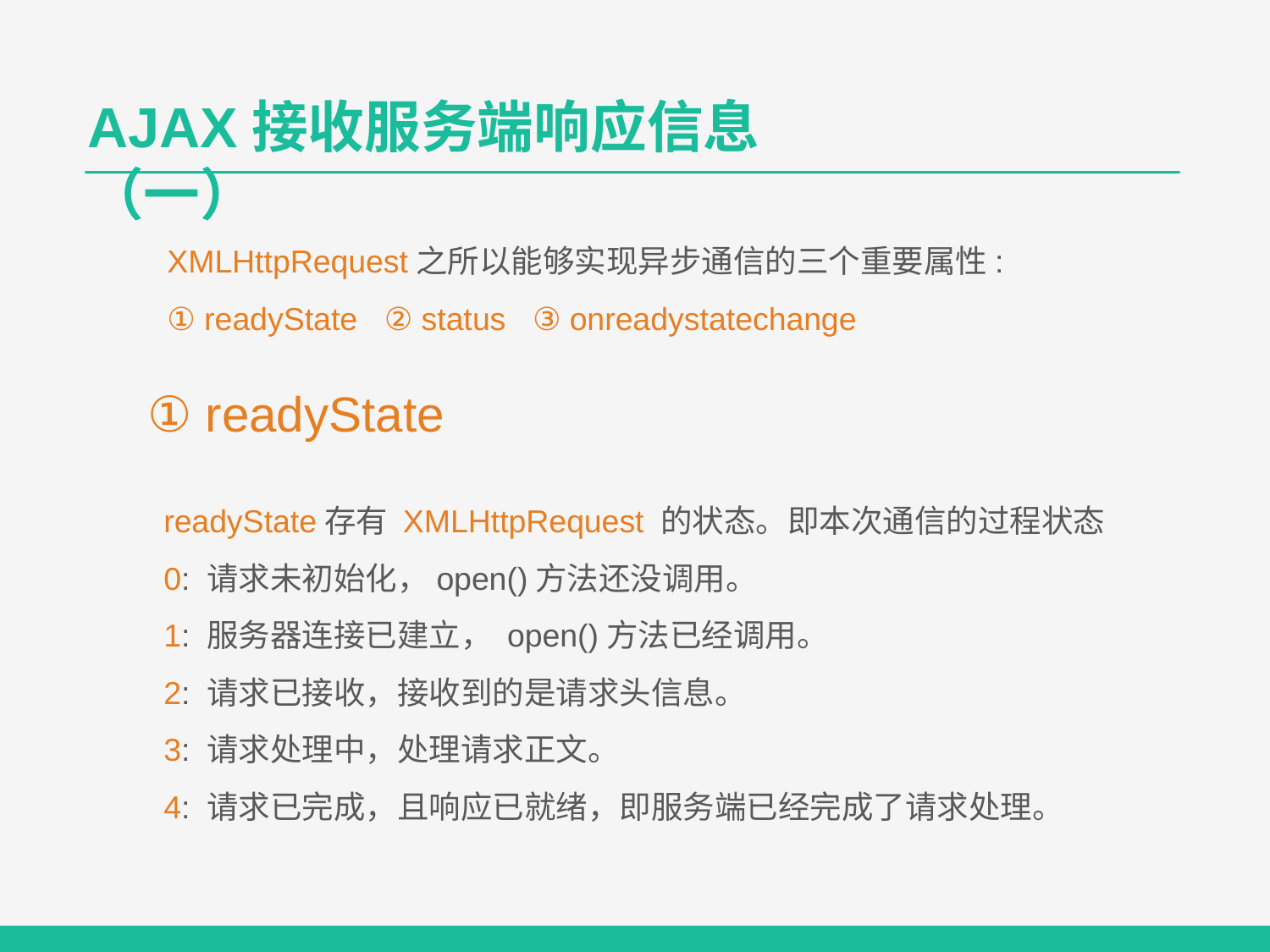

AJAX接收服务端响应信息（一）

       XMLHttpRequest之所以能够实现异步通信的三个重要属性:
       ① readyState   ② status   ③ onreadystatechange
① readyState
       readyState存有 XMLHttpRequest 的状态。即本次通信的过程状态
       0: 请求未初始化，open()方法还没调用。
       1: 服务器连接已建立， open()方法已经调用。
       2: 请求已接收，接收到的是请求头信息。
       3: 请求处理中，处理请求正文。
       4: 请求已完成，且响应已就绪，即服务端已经完成了请求处理。